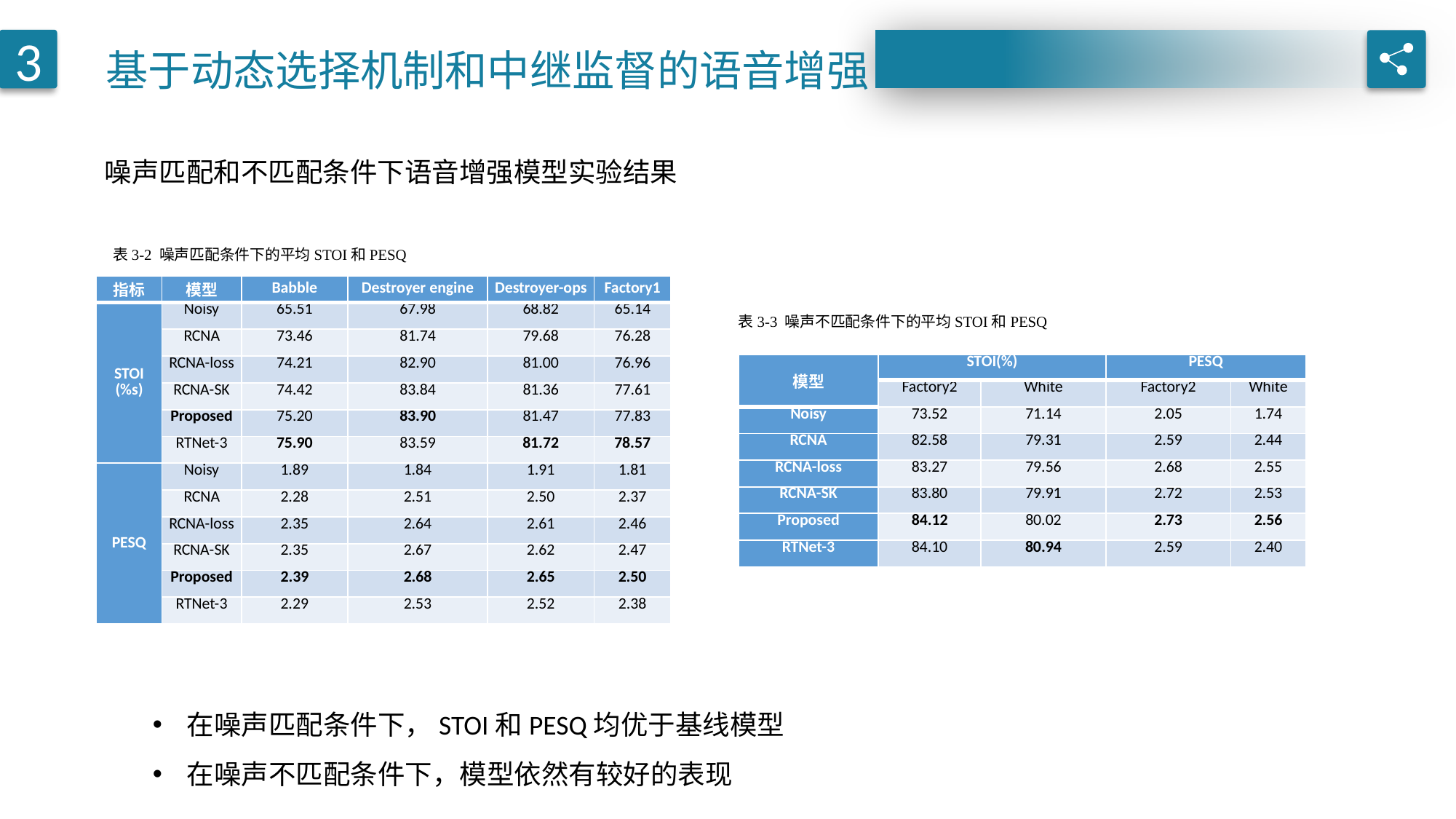

基于动态选择机制和中继监督的语音增强
3

噪声匹配和不匹配条件下语音增强模型实验结果
表3-2 噪声匹配条件下的平均STOI和PESQ

| 指标 | 模型 | Babble | Destroyer engine | Destroyer-ops | Factory1 |
| --- | --- | --- | --- | --- | --- |
| STOI (%s) | Noisy | 65.51 | 67.98 | 68.82 | 65.14 |
|  | RCNA | 73.46 | 81.74 | 79.68 | 76.28 |
|  | RCNA-loss | 74.21 | 82.90 | 81.00 | 76.96 |
|  | RCNA-SK | 74.42 | 83.84 | 81.36 | 77.61 |
|  | Proposed | 75.20 | 83.90 | 81.47 | 77.83 |
|  | RTNet-3 | 75.90 | 83.59 | 81.72 | 78.57 |
| PESQ | Noisy | 1.89 | 1.84 | 1.91 | 1.81 |
|  | RCNA | 2.28 | 2.51 | 2.50 | 2.37 |
|  | RCNA-loss | 2.35 | 2.64 | 2.61 | 2.46 |
|  | RCNA-SK | 2.35 | 2.67 | 2.62 | 2.47 |
|  | Proposed | 2.39 | 2.68 | 2.65 | 2.50 |
|  | RTNet-3 | 2.29 | 2.53 | 2.52 | 2.38 |
表3-3 噪声不匹配条件下的平均STOI和PESQ

| 模型 | STOI(%) |  | PESQ |  |
| --- | --- | --- | --- | --- |
|  | Factory2 | White | Factory2 | White |
| Noisy | 73.52 | 71.14 | 2.05 | 1.74 |
| RCNA | 82.58 | 79.31 | 2.59 | 2.44 |
| RCNA-loss | 83.27 | 79.56 | 2.68 | 2.55 |
| RCNA-SK | 83.80 | 79.91 | 2.72 | 2.53 |
| Proposed | 84.12 | 80.02 | 2.73 | 2.56 |
| RTNet-3 | 84.10 | 80.94 | 2.59 | 2.40 |
在噪声匹配条件下，STOI和PESQ均优于基线模型
在噪声不匹配条件下，模型依然有较好的表现